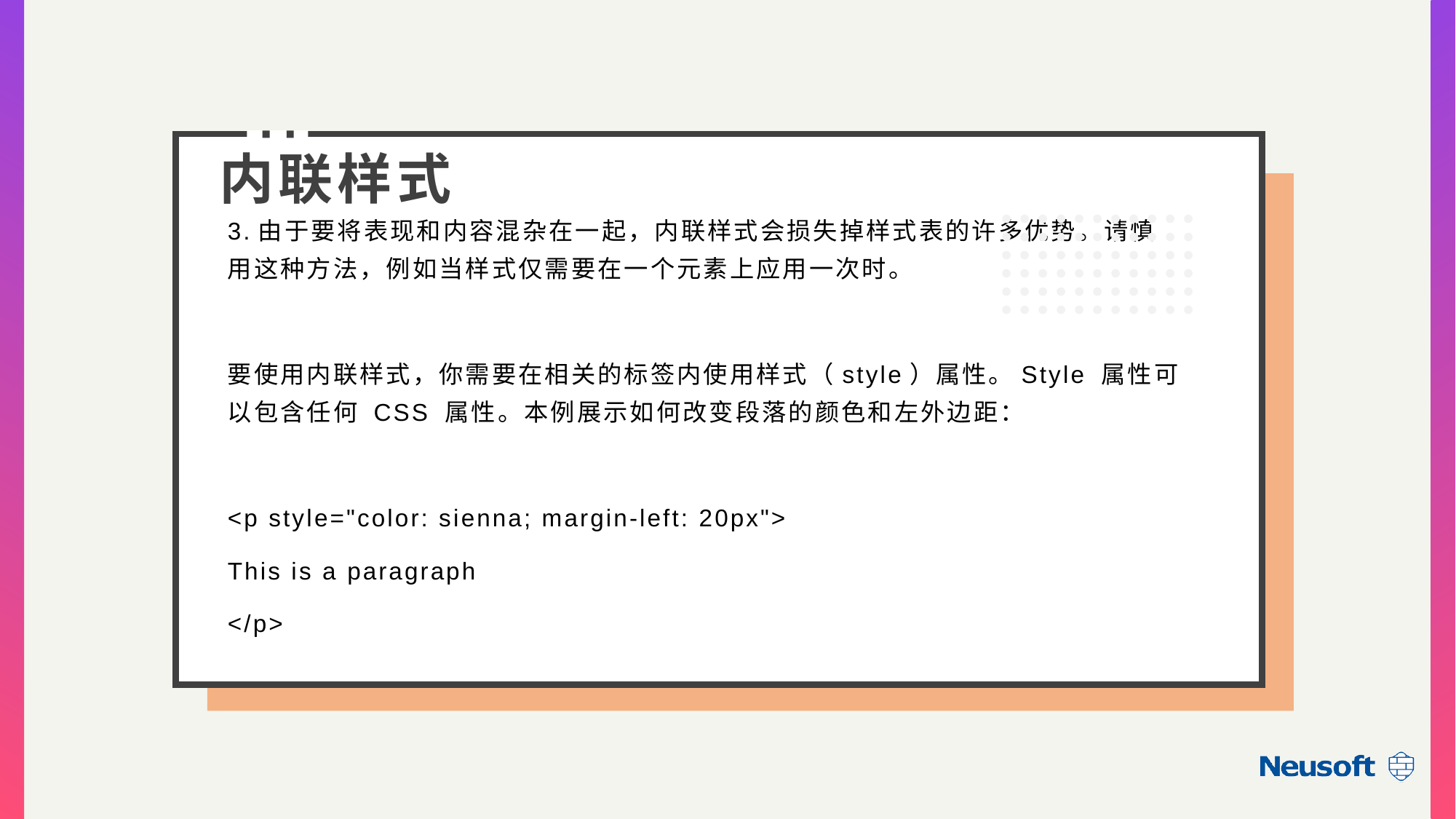

内联样式

3.由于要将表现和内容混杂在一起，内联样式会损失掉样式表的许多优势。请慎用这种方法，例如当样式仅需要在一个元素上应用一次时。

要使用内联样式，你需要在相关的标签内使用样式（style）属性。Style 属性可以包含任何 CSS 属性。本例展示如何改变段落的颜色和左外边距：

<p style="color: sienna; margin-left: 20px">
This is a paragraph
</p>